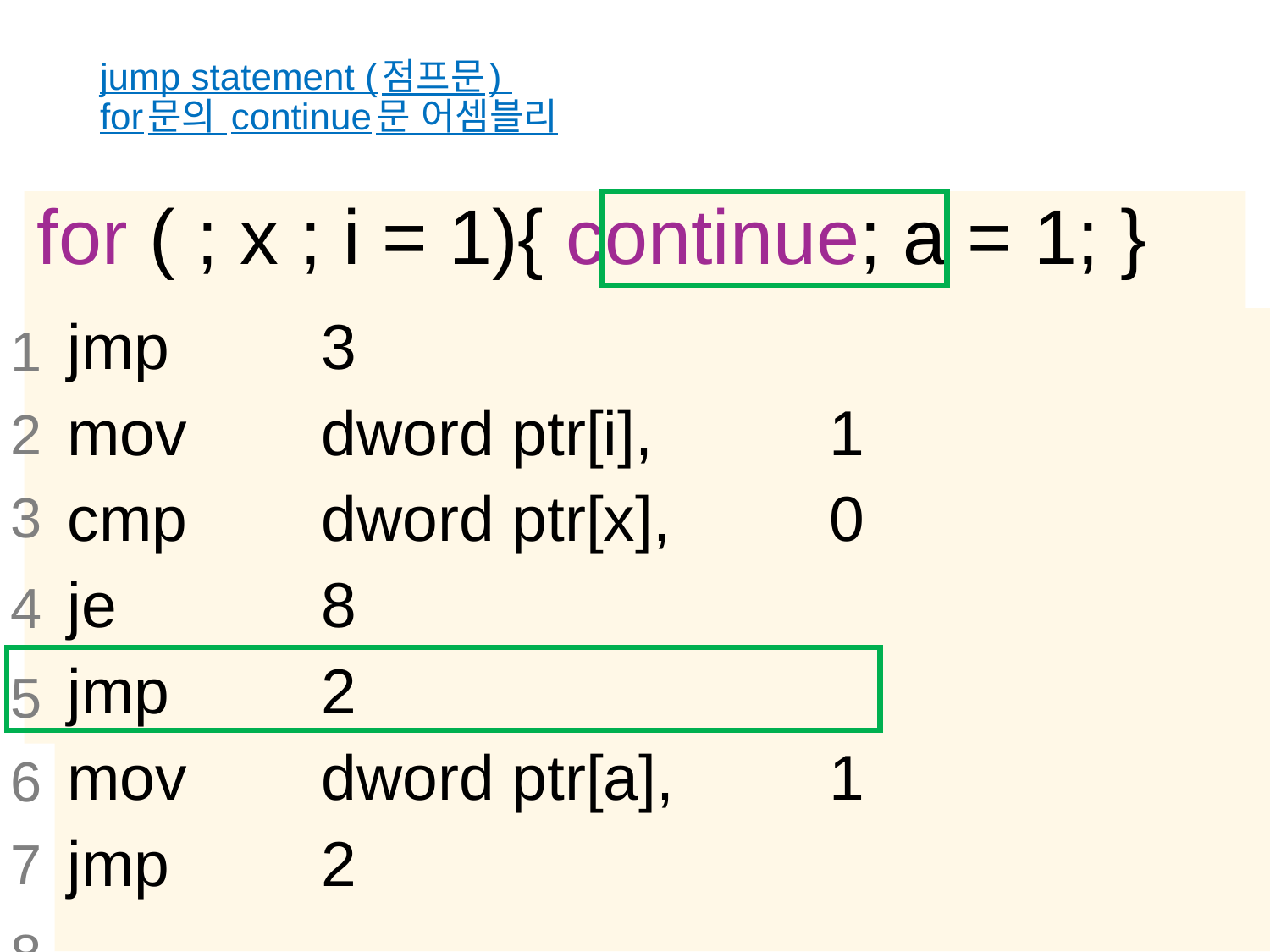

# jump statement (점프문) for문의 continue문 어셈블리
for ( ; x ; i = 1){ continue; a = 1; }

jmp		3
mov		dword ptr[i],		1
cmp		dword ptr[x],		0
je		8
jmp		2
mov		dword ptr[a],		1
jmp		2
1
2
3
4

5
6
7
8